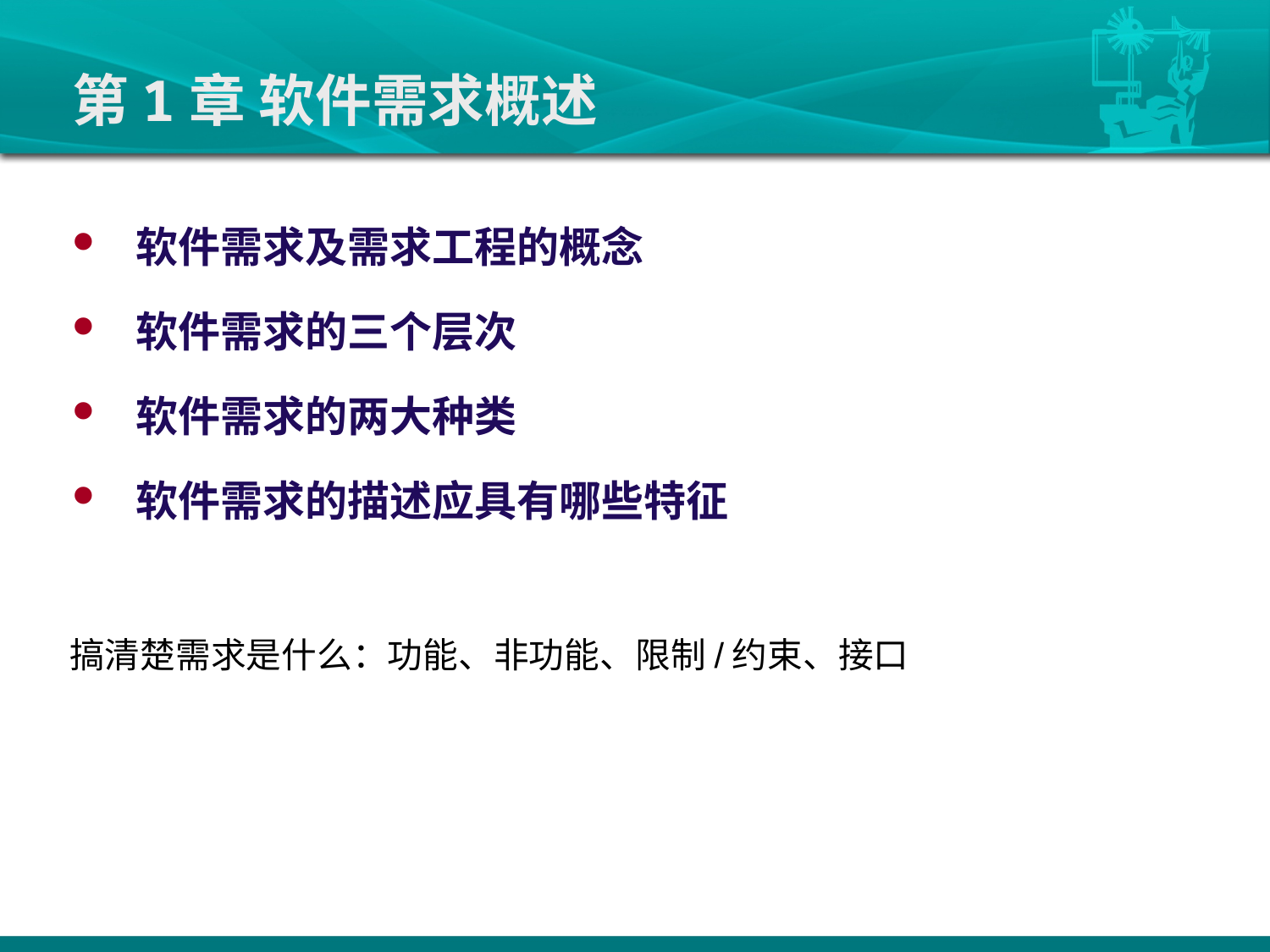

# 第1章 软件需求概述
软件需求及需求工程的概念
软件需求的三个层次
软件需求的两大种类
软件需求的描述应具有哪些特征
搞清楚需求是什么：功能、非功能、限制/约束、接口